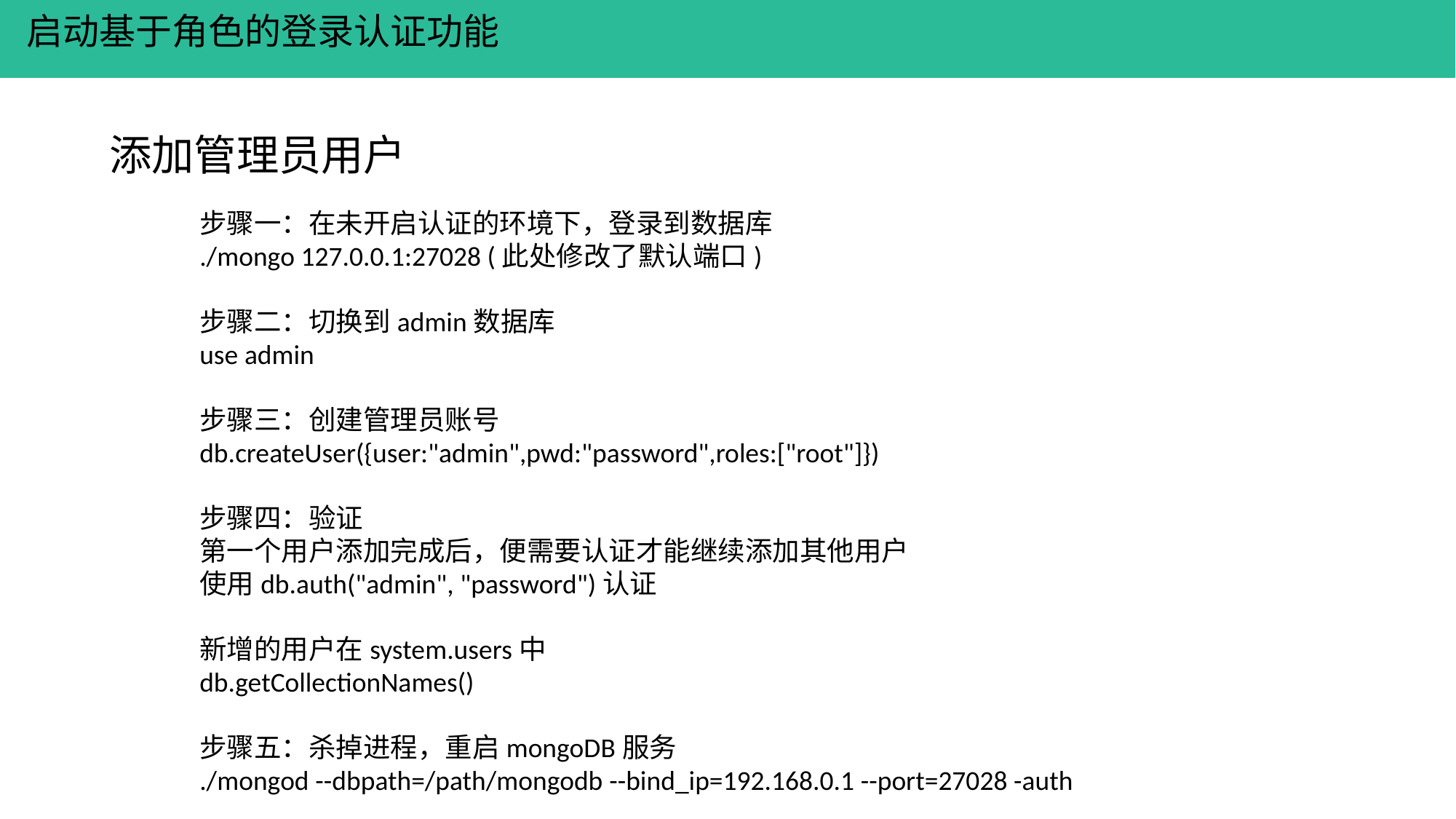

启动基于角色的登录认证功能
添加管理员用户
步骤一：在未开启认证的环境下，登录到数据库
./mongo 127.0.0.1:27028 (此处修改了默认端口)

步骤二：切换到admin数据库
use admin

步骤三：创建管理员账号
db.createUser({user:"admin",pwd:"password",roles:["root"]})

步骤四：验证
第一个用户添加完成后，便需要认证才能继续添加其他用户
使用db.auth("admin", "password")认证

新增的用户在system.users中
db.getCollectionNames()

步骤五：杀掉进程，重启mongoDB服务
./mongod --dbpath=/path/mongodb --bind_ip=192.168.0.1 --port=27028 -auth